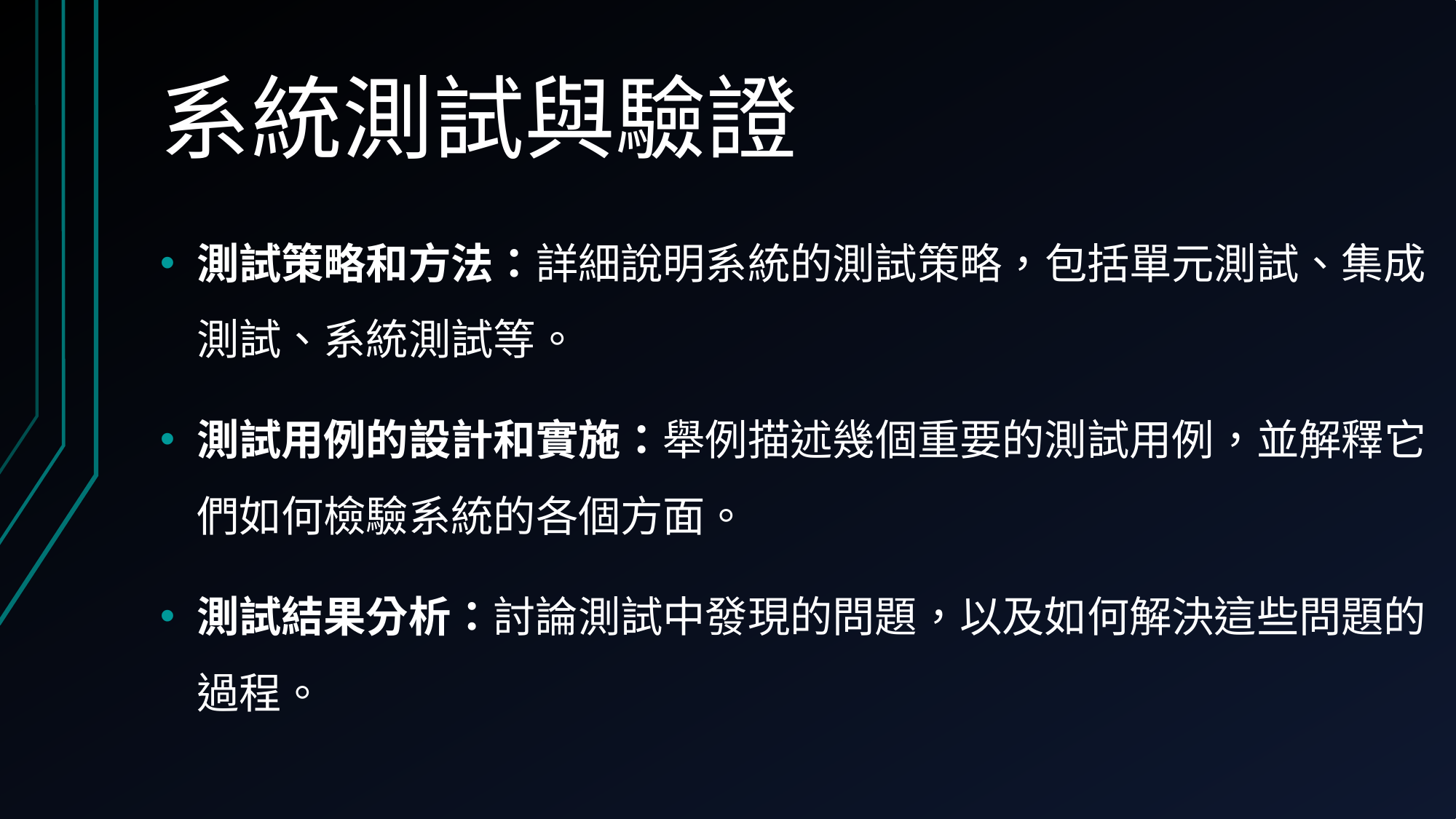

# 系統測試與驗證
測試策略和方法：詳細說明系統的測試策略，包括單元測試、集成測試、系統測試等。
測試用例的設計和實施：舉例描述幾個重要的測試用例，並解釋它們如何檢驗系統的各個方面。
測試結果分析：討論測試中發現的問題，以及如何解決這些問題的過程。